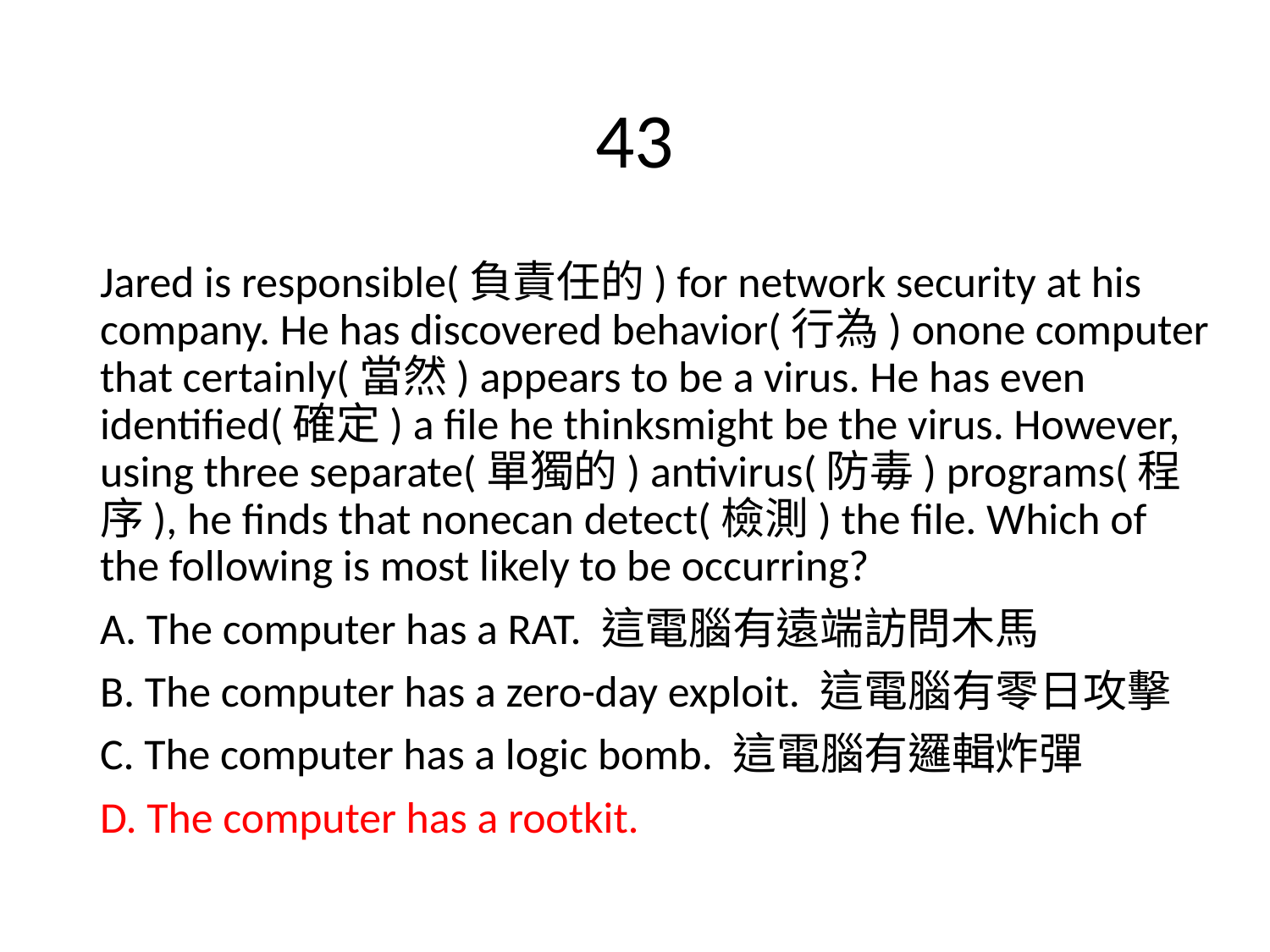

# 43
Jared is responsible(負責任的) for network security at his company. He has discovered behavior(行為) onone computer that certainly(當然) appears to be a virus. He has even identified(確定) a file he thinksmight be the virus. However, using three separate(單獨的) antivirus(防毒) programs(程序), he finds that nonecan detect(檢測) the file. Which of the following is most likely to be occurring?
A. The computer has a RAT. 這電腦有遠端訪問木馬
B. The computer has a zero-day exploit. 這電腦有零日攻擊
C. The computer has a logic bomb. 這電腦有邏輯炸彈
D. The computer has a rootkit.